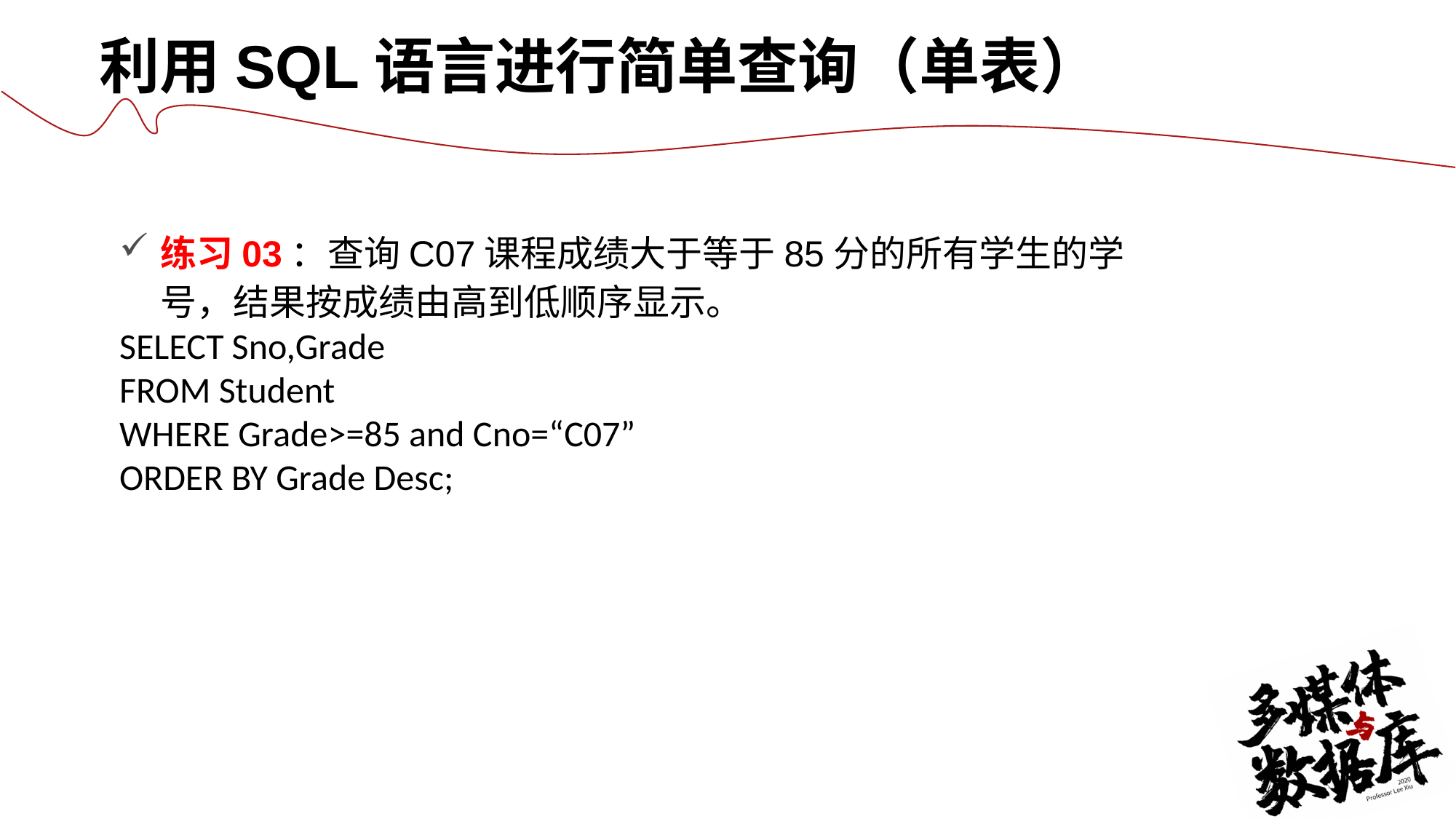

利用SQL语言进行简单查询（单表）
练习03：查询C07课程成绩大于等于85分的所有学生的学号，结果按成绩由高到低顺序显示。
SELECT Sno,Grade
FROM Student
WHERE Grade>=85 and Cno=“C07”
ORDER BY Grade Desc;